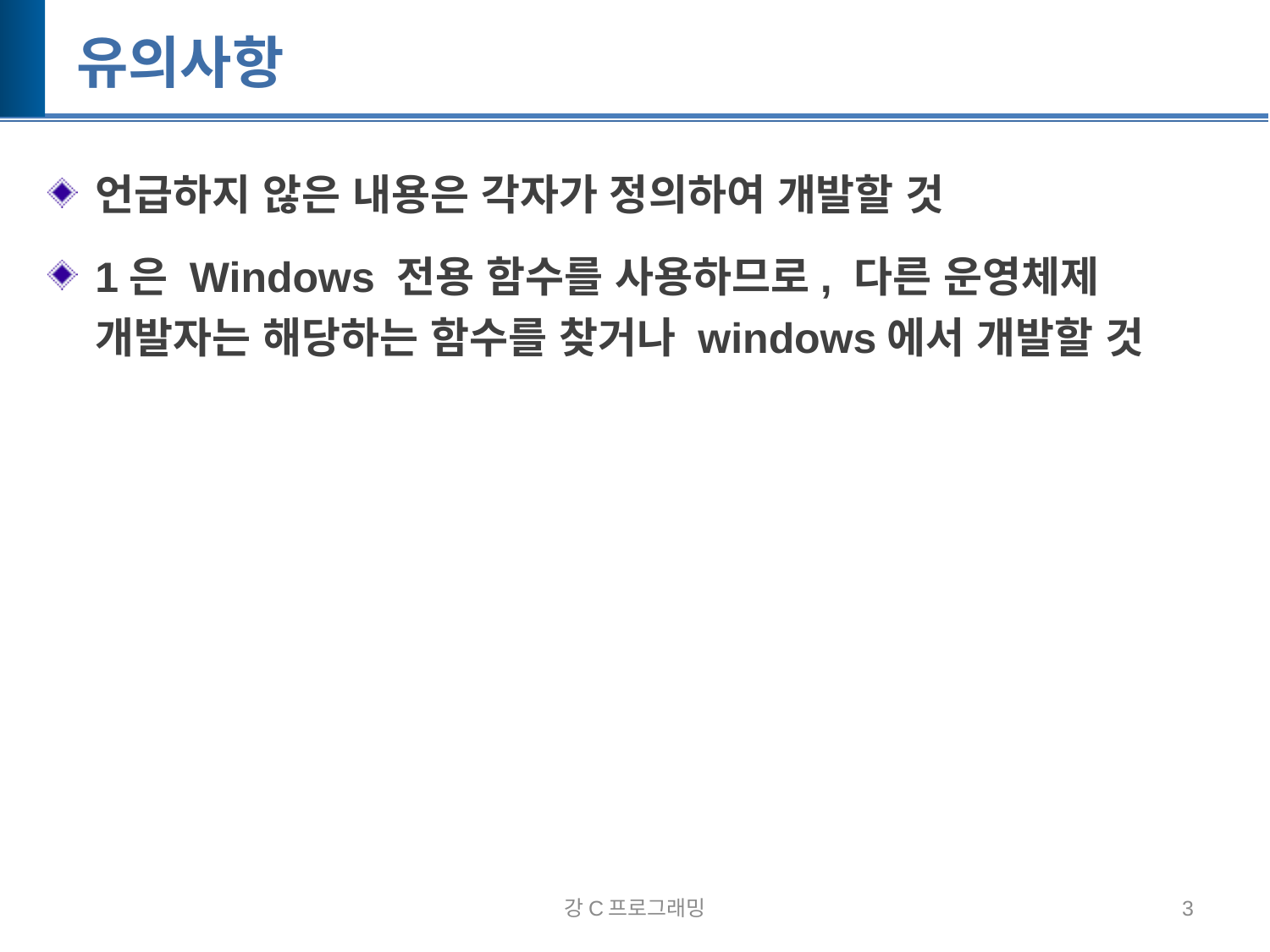

# 유의사항
언급하지 않은 내용은 각자가 정의하여 개발할 것
1은 Windows 전용 함수를 사용하므로, 다른 운영체제 개발자는 해당하는 함수를 찾거나 windows에서 개발할 것
강C프로그래밍
3